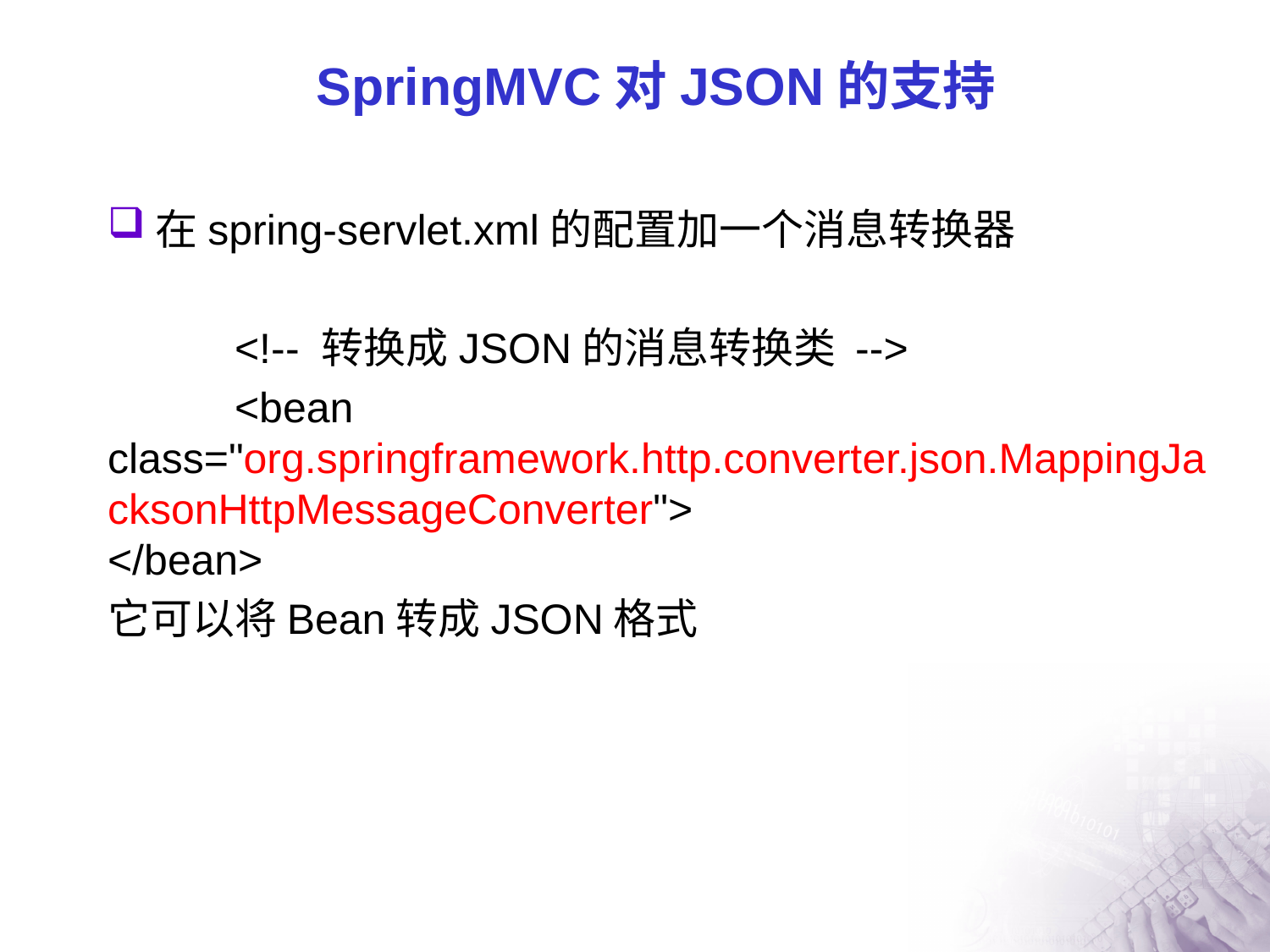

# SpringMVC对JSON的支持
在spring-servlet.xml的配置加一个消息转换器

	<!-- 转换成JSON的消息转换类 -->
	<bean class="org.springframework.http.converter.json.MappingJacksonHttpMessageConverter">
</bean>
它可以将Bean转成JSON格式